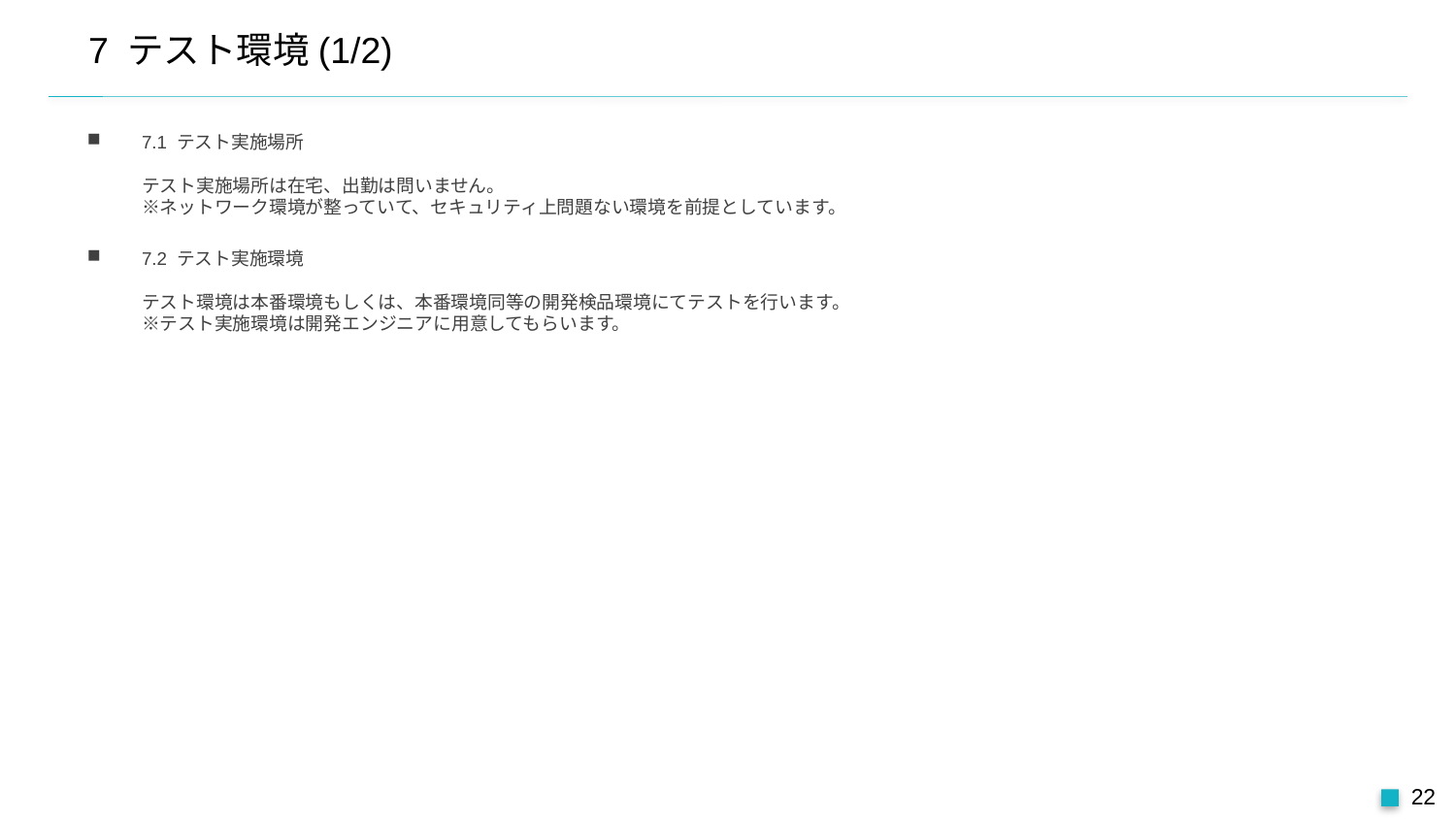

# 7 テスト環境(1/2)
7.1 テスト実施場所
テスト実施場所は在宅、出勤は問いません。
※ネットワーク環境が整っていて、セキュリティ上問題ない環境を前提としています。

7.2 テスト実施環境
テスト環境は本番環境もしくは、本番環境同等の開発検品環境にてテストを行います。
※テスト実施環境は開発エンジニアに用意してもらいます。